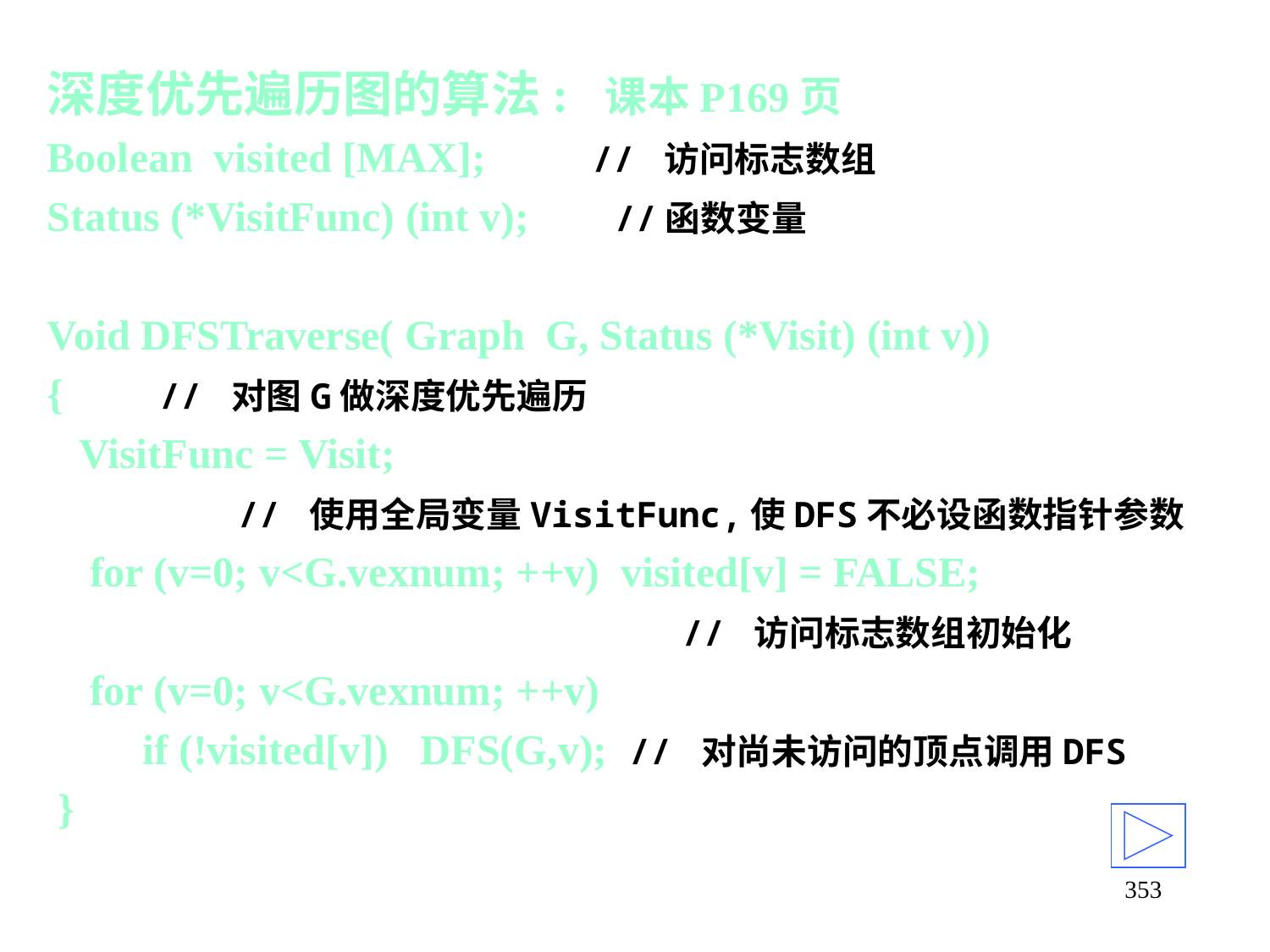

深度优先遍历图的算法:  课本P169页
Boolean  visited [MAX];          // 访问标志数组
Status (*VisitFunc) (int v);        //函数变量

Void DFSTraverse( Graph  G, Status (*Visit) (int v))
{         // 对图G做深度优先遍历
   VisitFunc = Visit;
                  // 使用全局变量VisitFunc,使DFS不必设函数指针参数
    for (v=0; v<G.vexnum; ++v)  visited[v] = FALSE;
                                                            // 访问标志数组初始化
    for (v=0; v<G.vexnum; ++v)
         if (!visited[v])   DFS(G,v);  // 对尚未访问的顶点调用DFS
 }

353